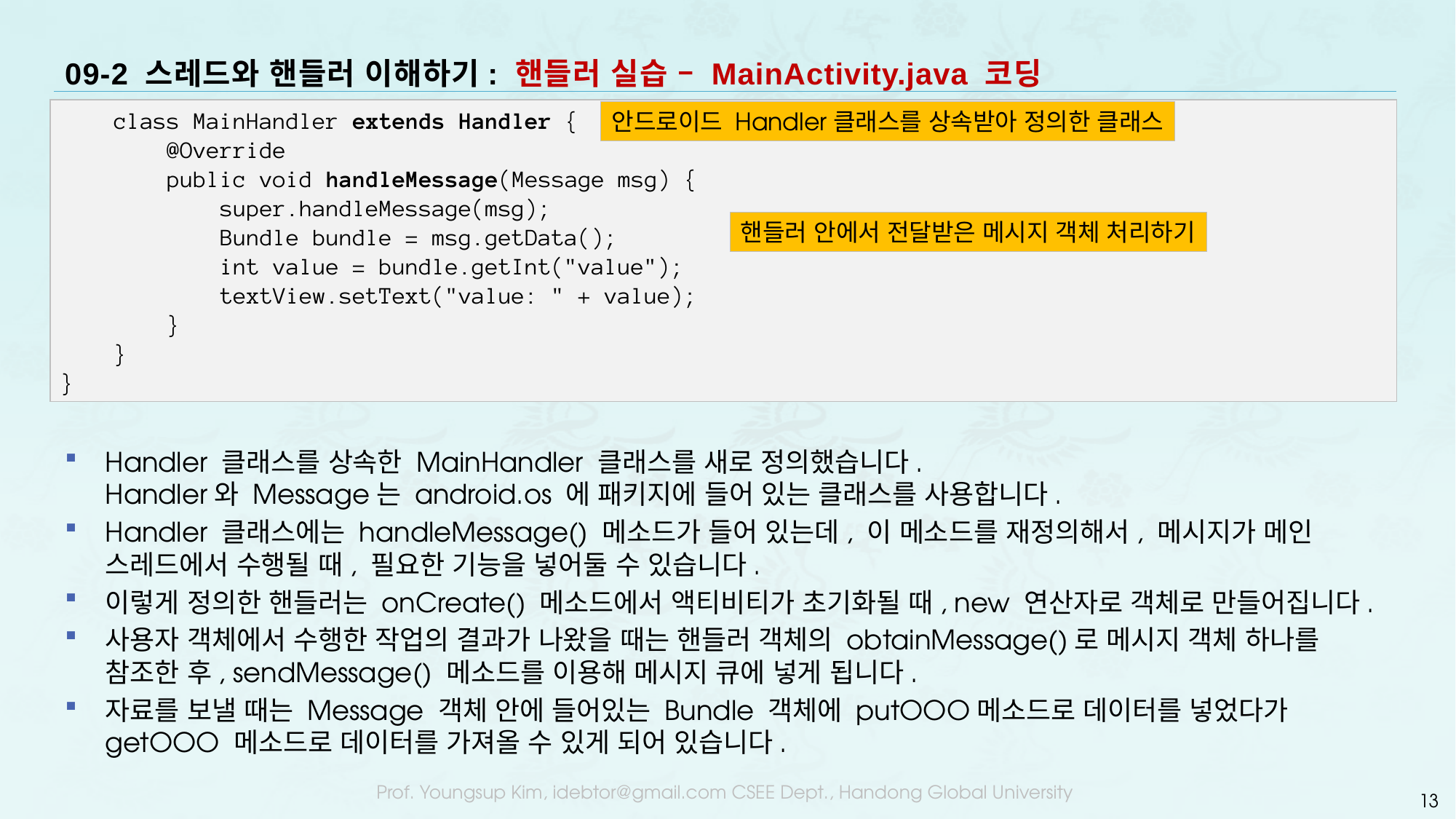

# 09-2 스레드와 핸들러 이해하기: 핸들러 실습 – MainActivity.java 코딩
    class MainHandler extends Handler {
        @Override
        public void handleMessage(Message msg) {
            super.handleMessage(msg);
            Bundle bundle = msg.getData();
            int value = bundle.getInt("value");
            textView.setText("value: " + value);
        }
    }
}

Handler 클래스를 상속한 MainHandler 클래스를 새로 정의했습니다.
Handler와 Message는 android.os 에 패키지에 들어 있는 클래스를 사용합니다.
Handler 클래스에는 handleMessage() 메소드가 들어 있는데, 이 메소드를 재정의해서, 메시지가 메인 스레드에서 수행될 때, 필요한 기능을 넣어둘 수 있습니다.
이렇게 정의한 핸들러는 onCreate() 메소드에서 액티비티가 초기화될 때, new 연산자로 객체로 만들어집니다.
사용자 객체에서 수행한 작업의 결과가 나왔을 때는 핸들러 객체의 obtainMessage()로 메시지 객체 하나를 참조한 후, sendMessage() 메소드를 이용해 메시지 큐에 넣게 됩니다.
자료를 보낼 때는 Message 객체 안에 들어있는 Bundle 객체에 putOOO메소드로 데이터를 넣었다가 getOOO 메소드로 데이터를 가져올 수 있게 되어 있습니다.
안드로이드 Handler클래스를 상속받아 정의한 클래스
핸들러 안에서 전달받은 메시지 객체 처리하기
13